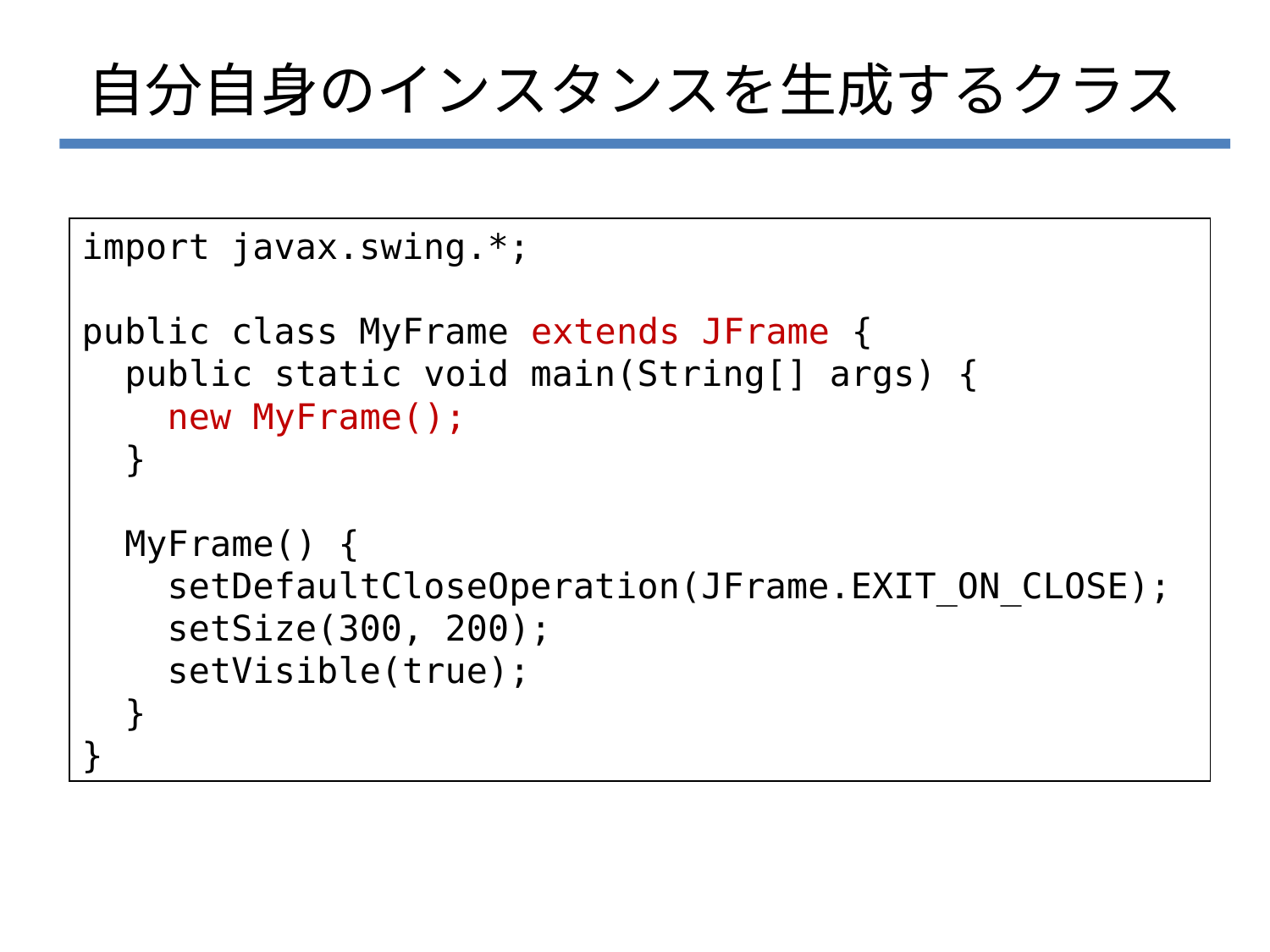

# 自分自身のインスタンスを生成するクラス
import javax.swing.*;

public class MyFrame extends JFrame {
  public static void main(String[] args) {
    new MyFrame();
  }

  MyFrame() {
    setDefaultCloseOperation(JFrame.EXIT_ON_CLOSE);
    setSize(300, 200);
    setVisible(true);
  }
}